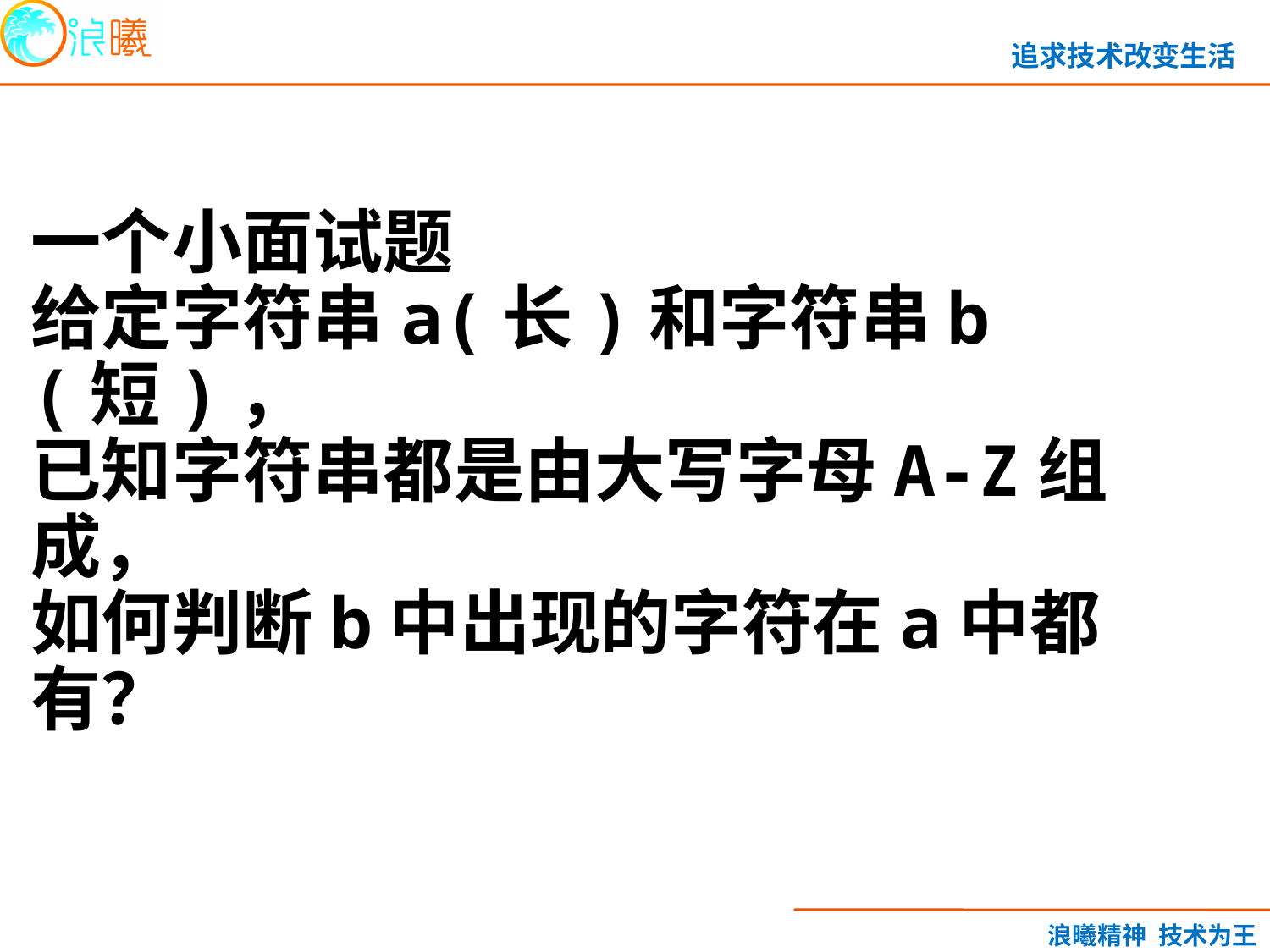

一个小面试题
给定字符串a(长)和字符串b(短)，
已知字符串都是由大写字母A-Z组成，
如何判断b中出现的字符在a中都有？